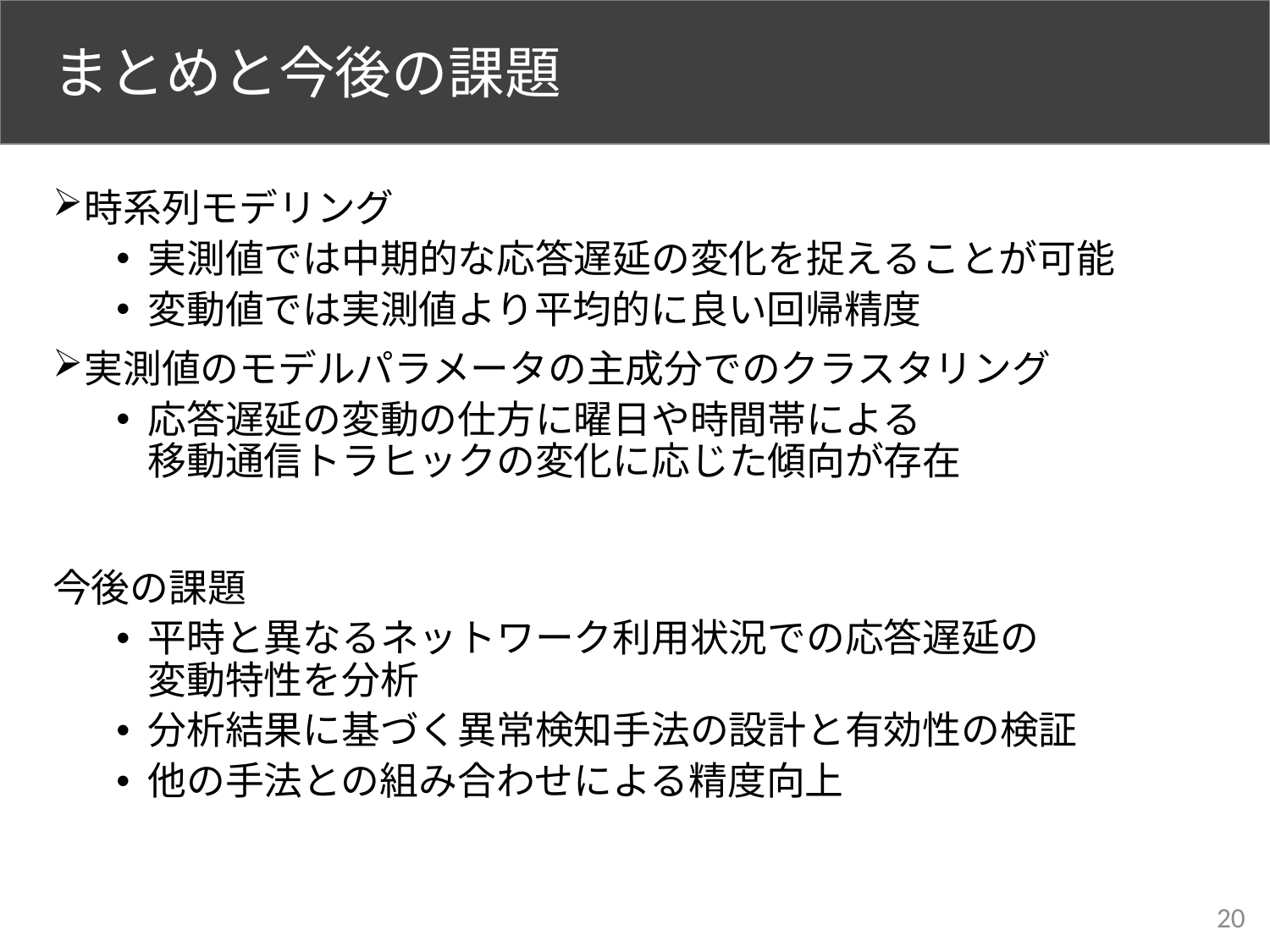

# まとめと今後の課題
時系列モデリング
実測値では中期的な応答遅延の変化を捉えることが可能
変動値では実測値より平均的に良い回帰精度
実測値のモデルパラメータの主成分でのクラスタリング
応答遅延の変動の仕方に曜日や時間帯による
移動通信トラヒックの変化に応じた傾向が存在

今後の課題
平時と異なるネットワーク利用状況での応答遅延の
変動特性を分析
分析結果に基づく異常検知手法の設計と有効性の検証
他の手法との組み合わせによる精度向上
20